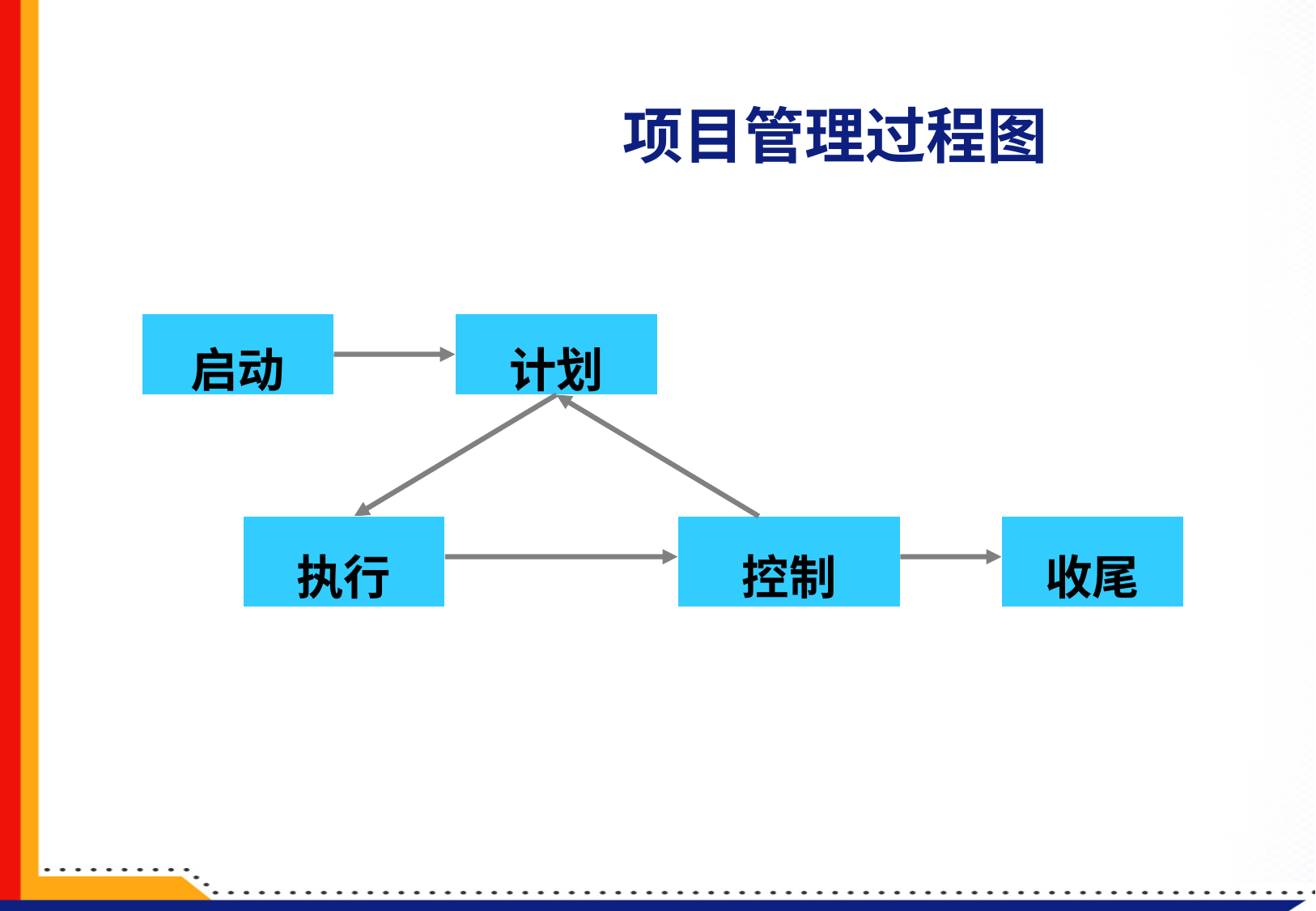

# 项目管理过程图
启动
计划

执行
控制
收尾